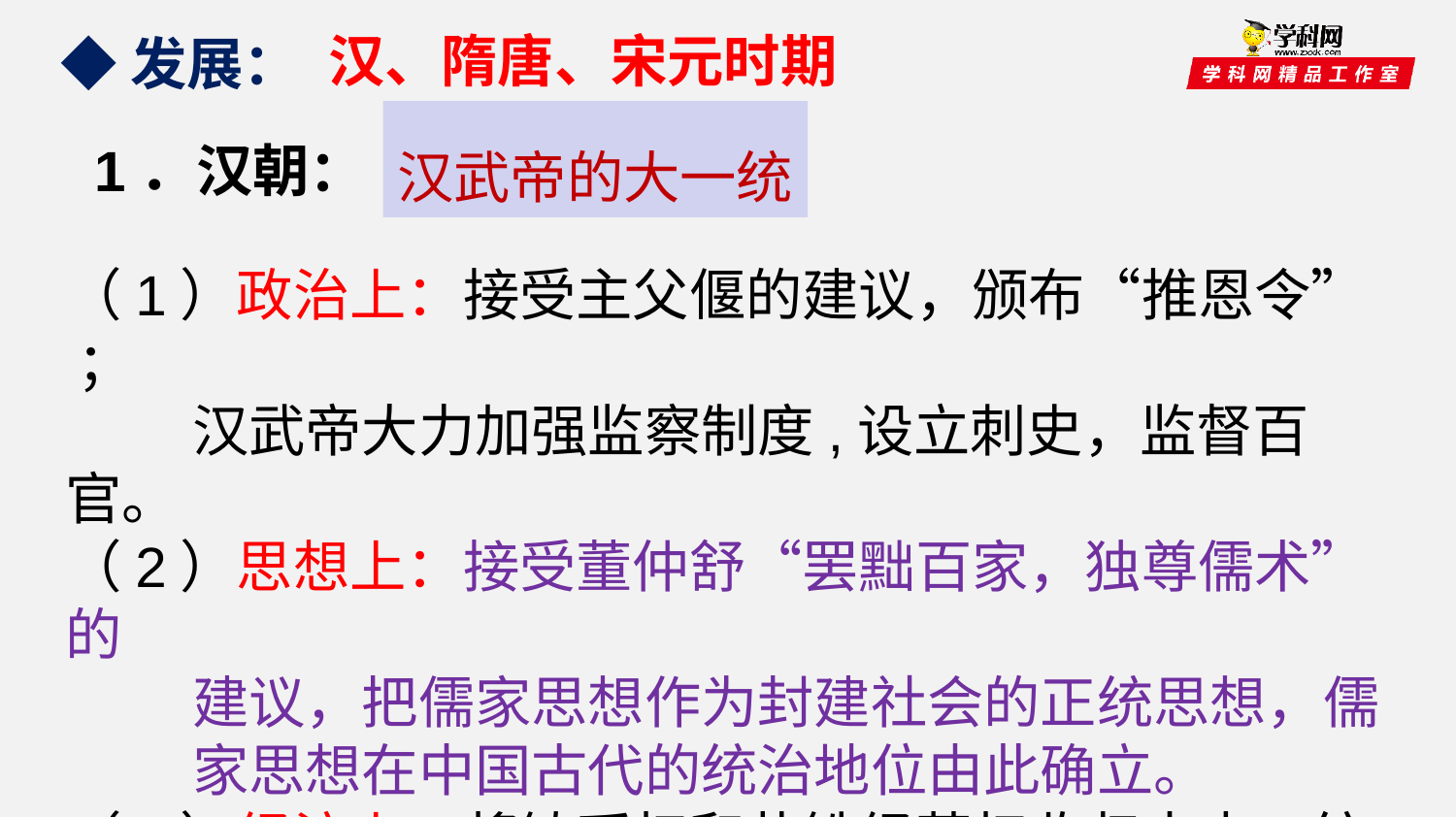

汉、隋唐、宋元时期
◆发展：
1．汉朝：
汉武帝的大一统
（1）政治上：接受主父偃的建议，颁布“推恩令” ；
         汉武帝大力加强监察制度,设立刺史，监督百官。
（2）思想上：接受董仲舒“罢黜百家，独尊儒术”的
         建议，把儒家思想作为封建社会的正统思想，儒
         家思想在中国古代的统治地位由此确立。
（3）经济上：将铸币权和盐铁经营权收归中央，统一
         铸造五铢钱。